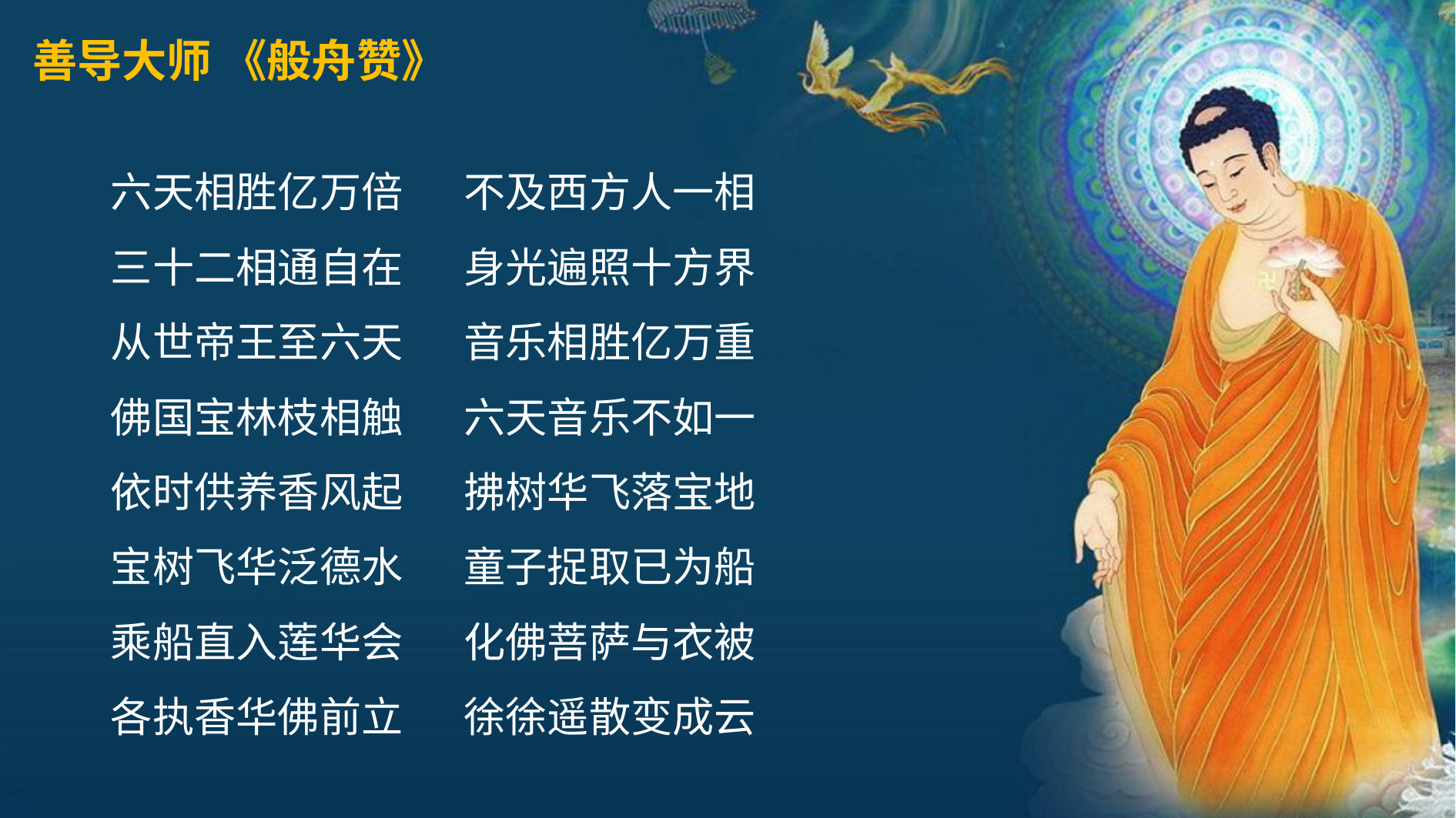

善导大师 《般舟赞》
六天相胜亿万倍　  不及西方人一相
三十二相通自在　  身光遍照十方界
从世帝王至六天　  音乐相胜亿万重
佛国宝林枝相触　  六天音乐不如一
依时供养香风起　  拂树华飞落宝地
宝树飞华泛德水　  童子捉取已为船
乘船直入莲华会　  化佛菩萨与衣被
各执香华佛前立　  徐徐遥散变成云